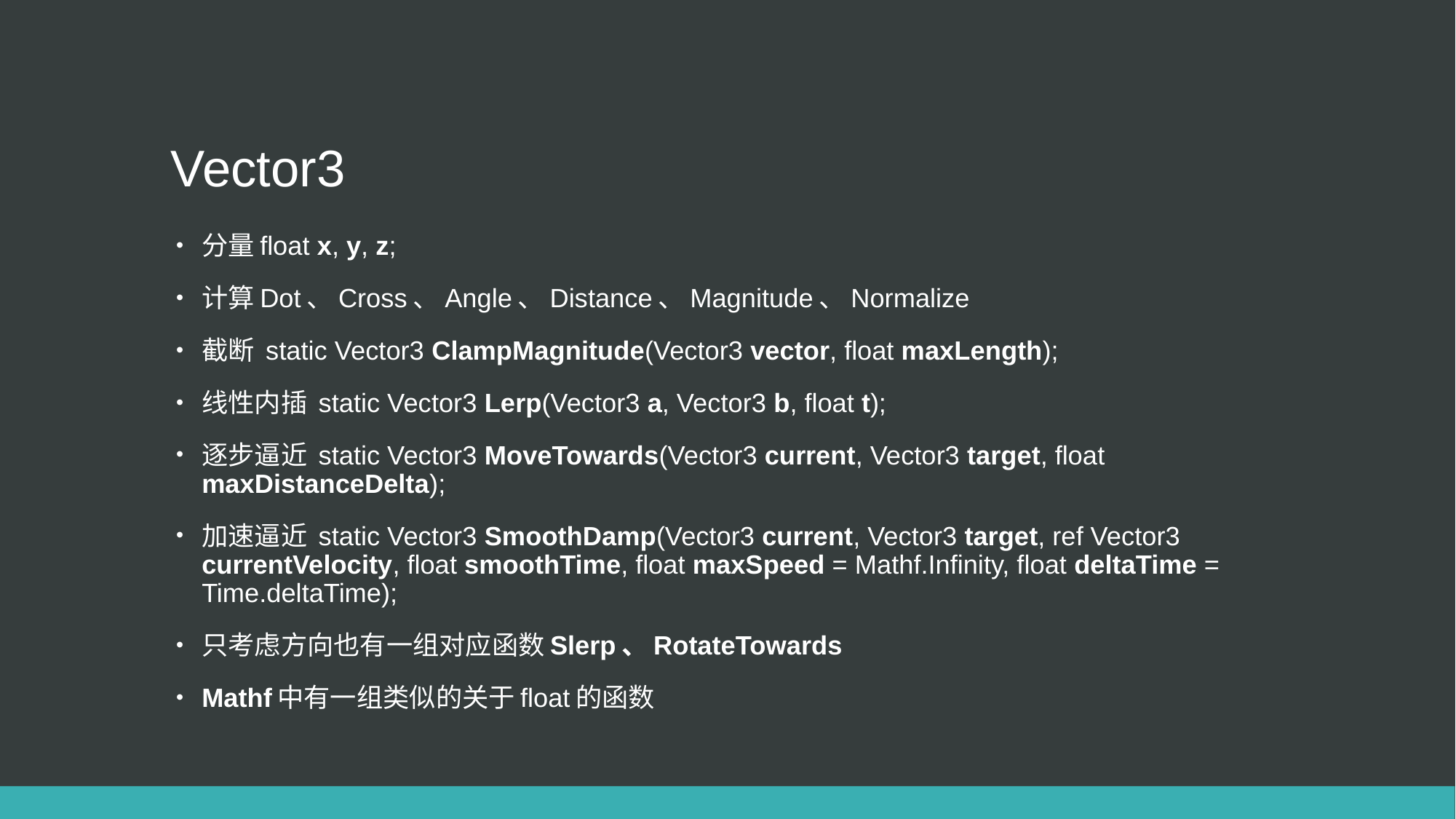

# Vector3
分量float x, y, z;
计算Dot、Cross、Angle、Distance、Magnitude、Normalize
截断 static Vector3 ClampMagnitude(Vector3 vector, float maxLength);
线性内插 static Vector3 Lerp(Vector3 a, Vector3 b, float t);
逐步逼近 static Vector3 MoveTowards(Vector3 current, Vector3 target, float maxDistanceDelta);
加速逼近 static Vector3 SmoothDamp(Vector3 current, Vector3 target, ref Vector3 currentVelocity, float smoothTime, float maxSpeed = Mathf.Infinity, float deltaTime = Time.deltaTime);
只考虑方向也有一组对应函数Slerp、RotateTowards
Mathf中有一组类似的关于float的函数